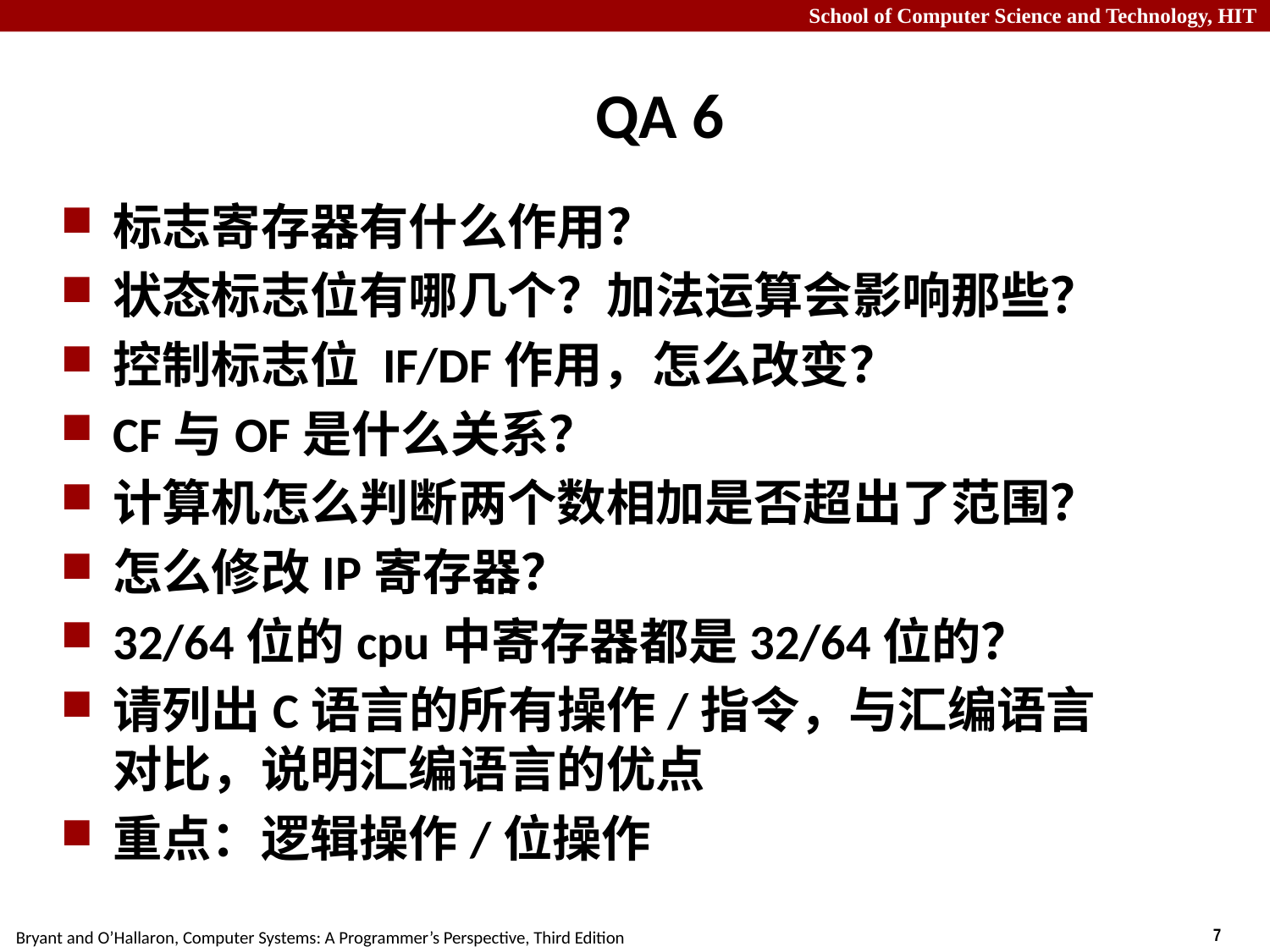

# QA 6
标志寄存器有什么作用？
状态标志位有哪几个？加法运算会影响那些？
控制标志位 IF/DF作用，怎么改变？
CF与OF是什么关系？
计算机怎么判断两个数相加是否超出了范围？
怎么修改IP寄存器？
32/64位的cpu中寄存器都是32/64位的？
请列出C语言的所有操作/指令，与汇编语言对比，说明汇编语言的优点
重点：逻辑操作/位操作